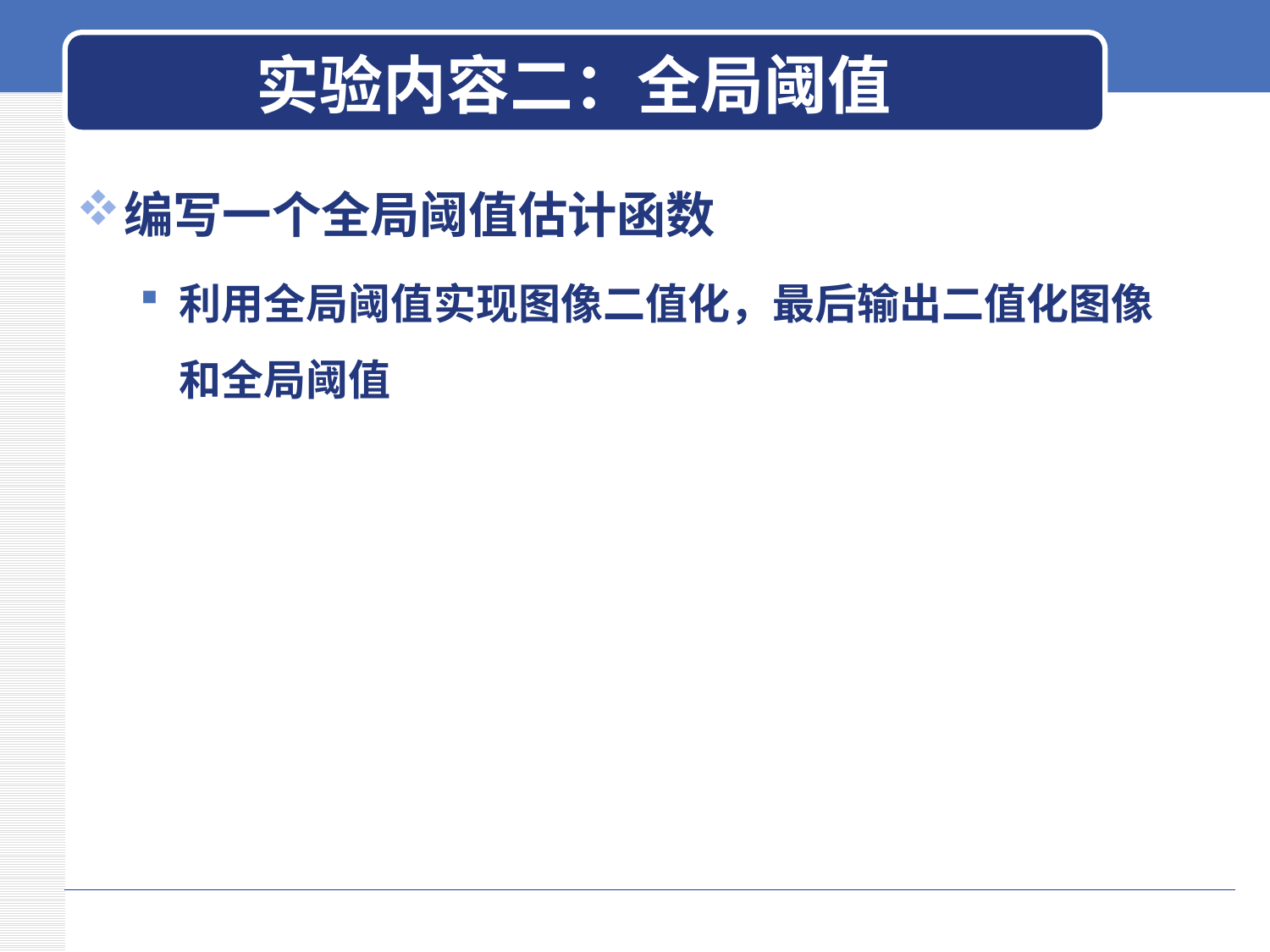

# 实验内容二：全局阈值
编写一个全局阈值估计函数
利用全局阈值实现图像二值化，最后输出二值化图像和全局阈值